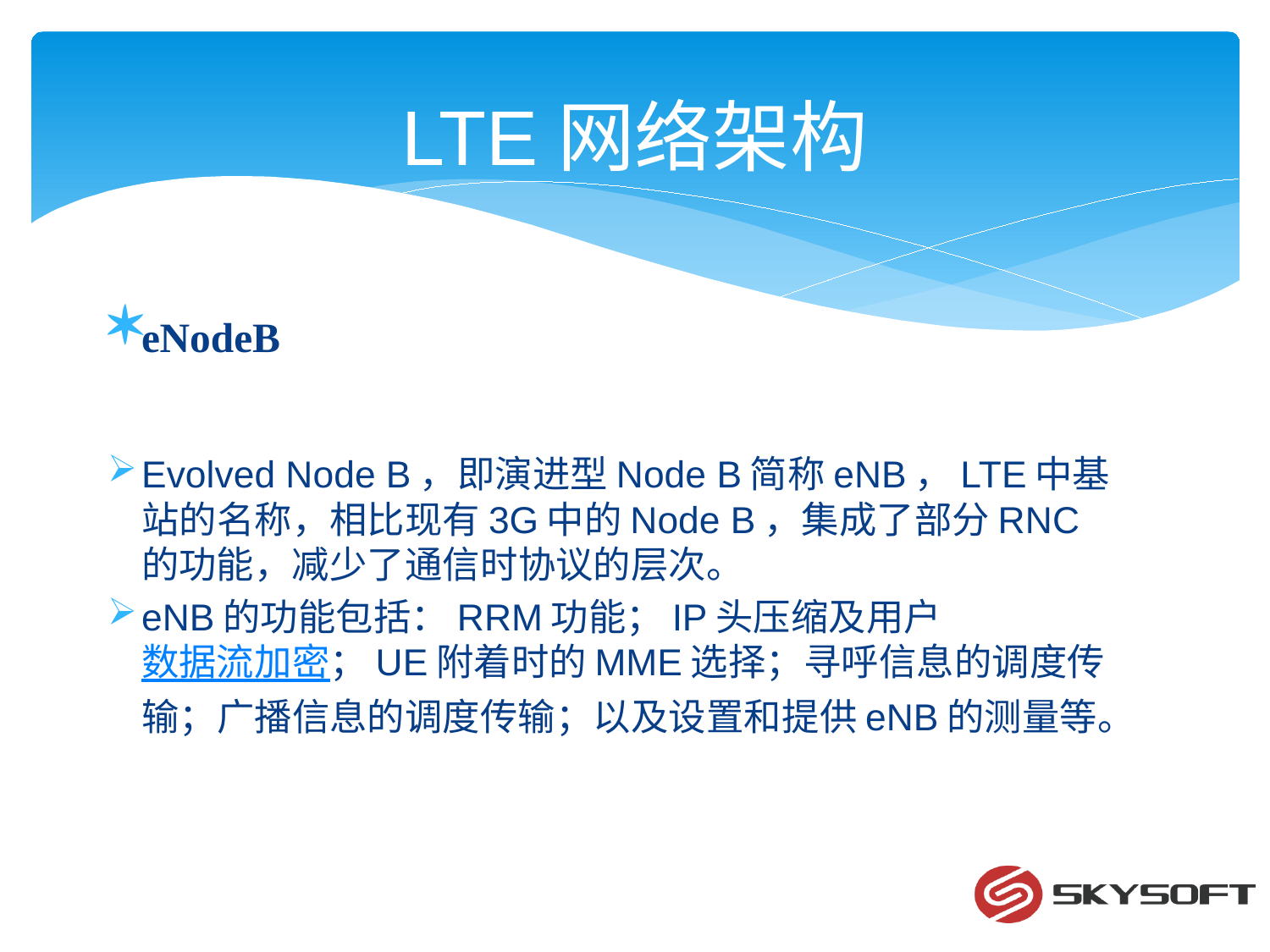

# LTE网络架构
eNodeB

Evolved Node B，即演进型Node B简称eNB，LTE中基站的名称，相比现有3G中的Node B，集成了部分RNC的功能，减少了通信时协议的层次。
eNB的功能包括：RRM功能；IP头压缩及用户数据流加密；UE附着时的MME选择；寻呼信息的调度传输；广播信息的调度传输；以及设置和提供eNB的测量等。